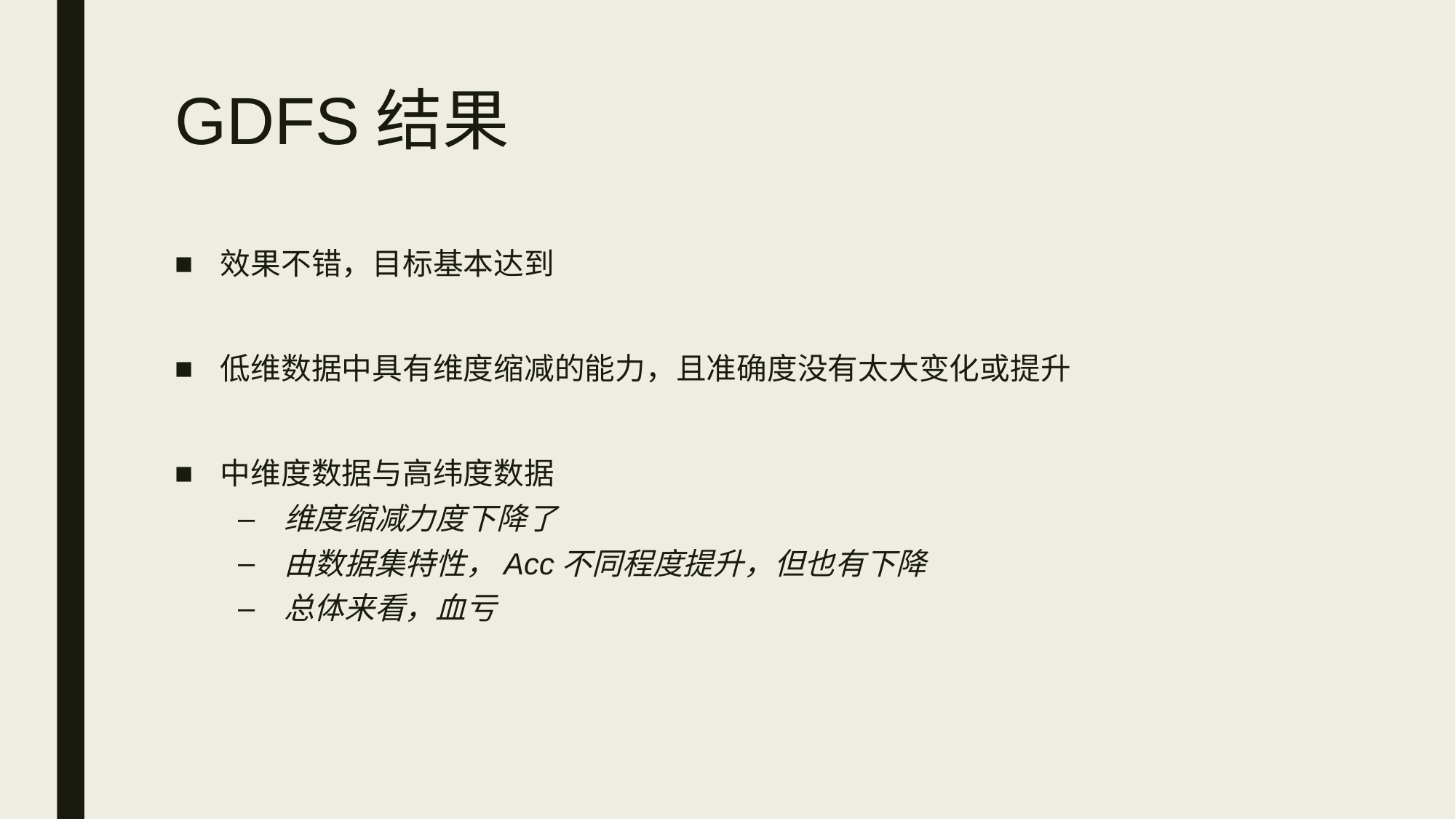

# GDFS结果
效果不错，目标基本达到

低维数据中具有维度缩减的能力，且准确度没有太大变化或提升

中维度数据与高纬度数据
维度缩减力度下降了
由数据集特性，Acc不同程度提升，但也有下降
总体来看，血亏